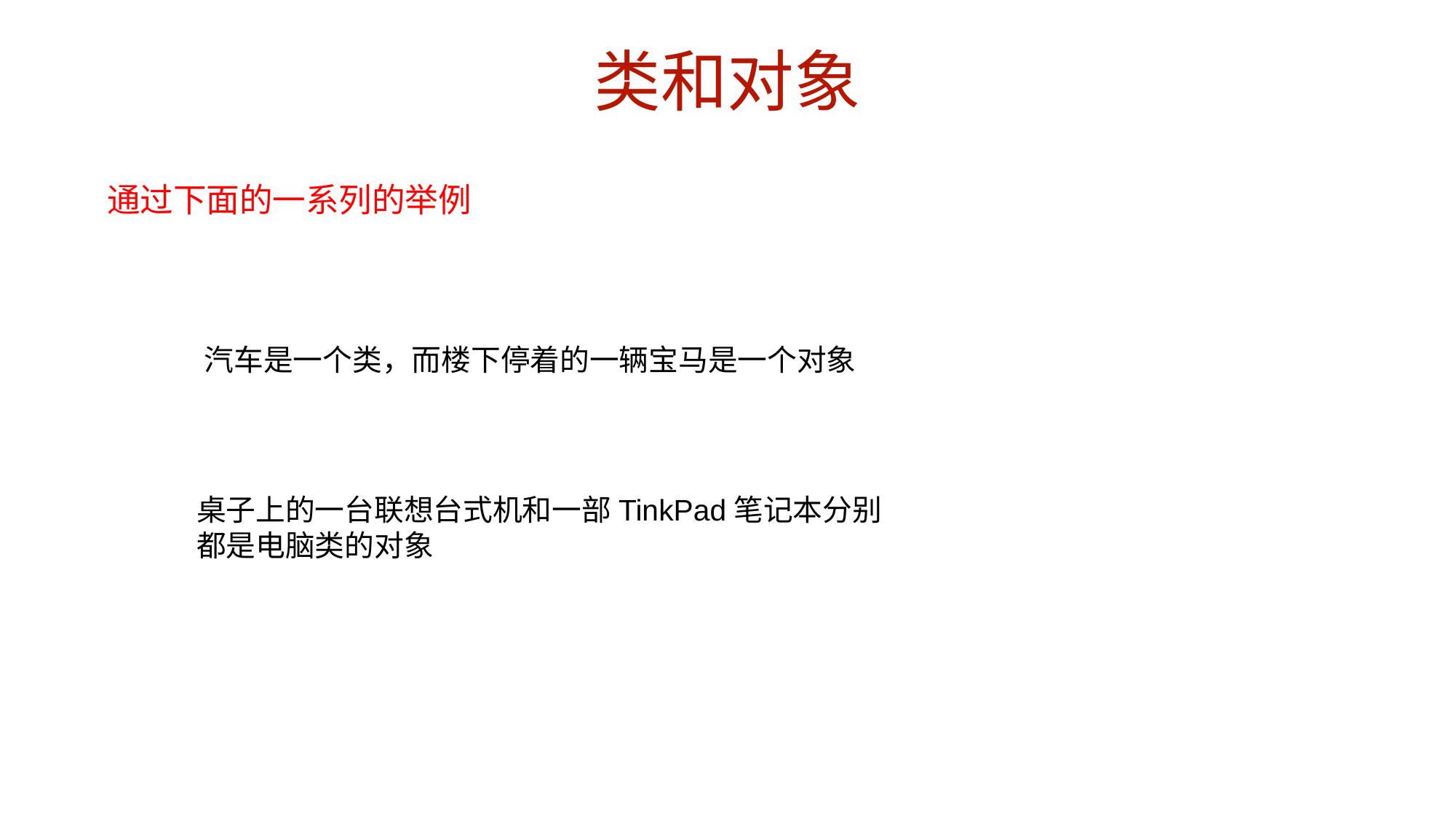

# 类和对象
通过下面的一系列的举例

汽车是一个类，而楼下停着的一辆宝马是一个对象
桌子上的一台联想台式机和一部TinkPad笔记本分别都是电脑类的对象